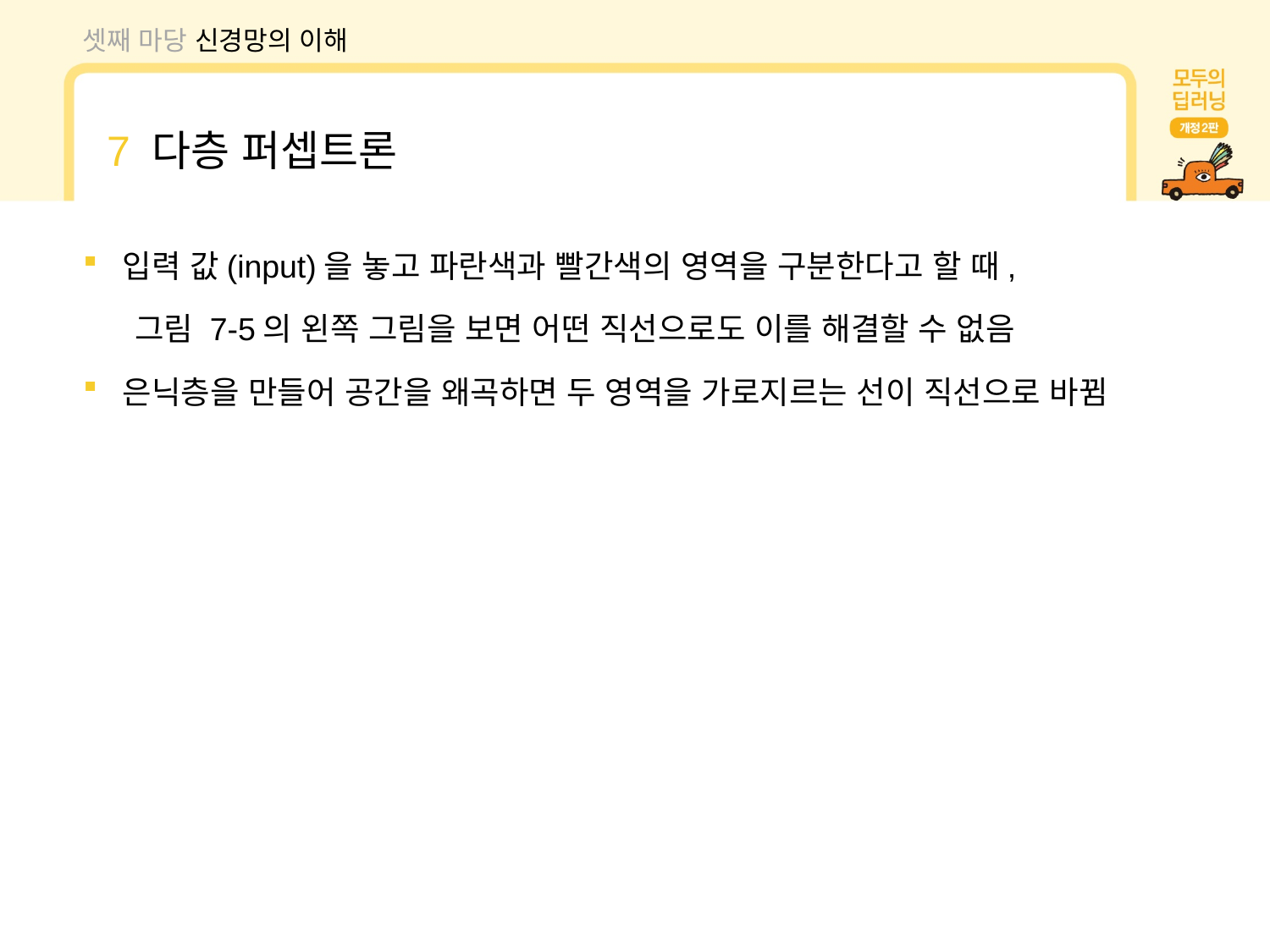

셋째 마당 신경망의 이해
7 다층 퍼셉트론
입력 값(input)을 놓고 파란색과 빨간색의 영역을 구분한다고 할 때,
     그림 7-5의 왼쪽 그림을 보면 어떤 직선으로도 이를 해결할 수 없음
은닉층을 만들어 공간을 왜곡하면 두 영역을 가로지르는 선이 직선으로 바뀜